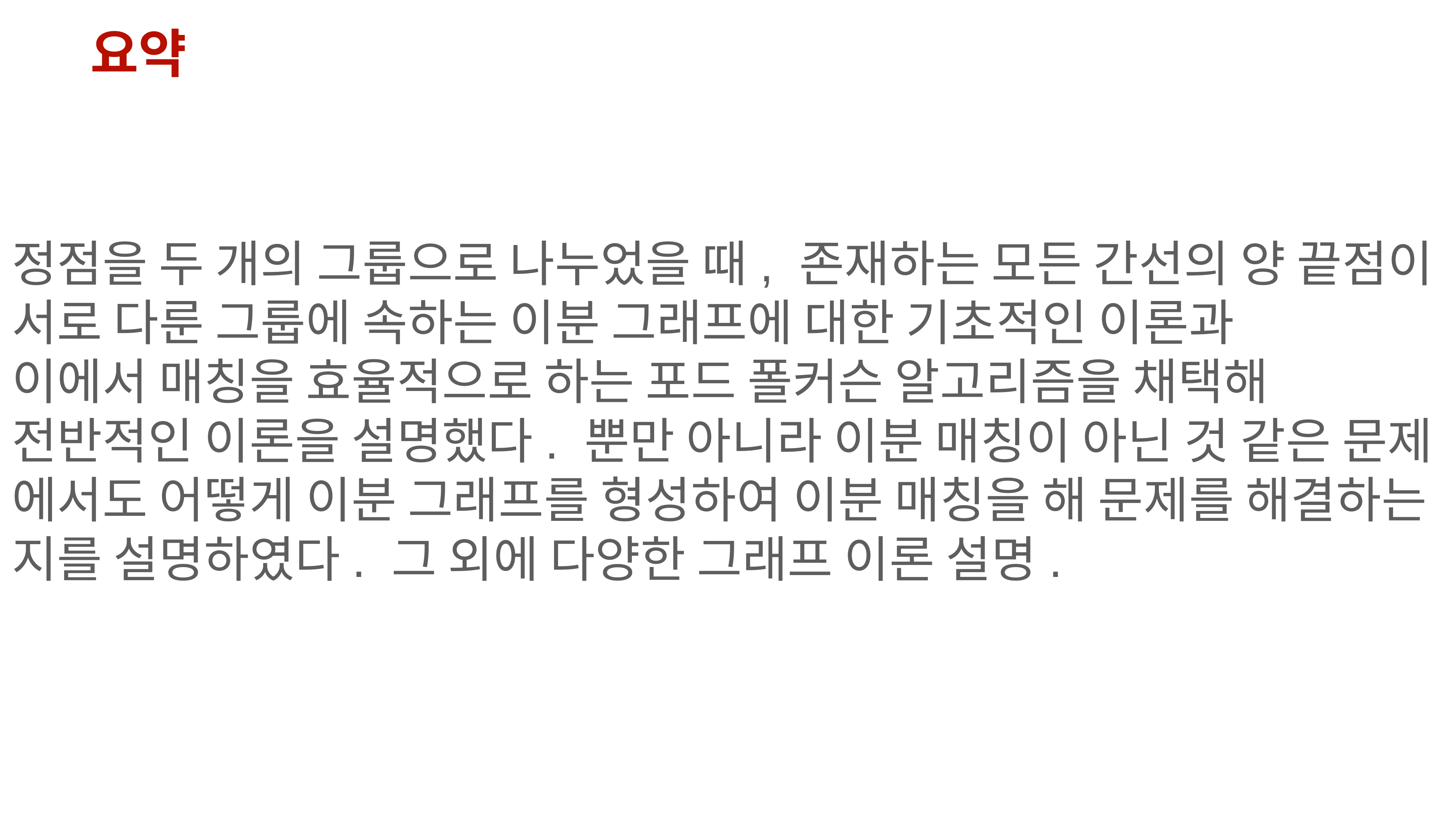

요약
정점을 두 개의 그룹으로 나누었을 때, 존재하는 모든 간선의 양 끝점이
서로 다룬 그룹에 속하는 이분 그래프에 대한 기초적인 이론과
이에서 매칭을 효율적으로 하는 포드 폴커슨 알고리즘을 채택해
전반적인 이론을 설명했다. 뿐만 아니라 이분 매칭이 아닌 것 같은 문제
에서도 어떻게 이분 그래프를 형성하여 이분 매칭을 해 문제를 해결하는
지를 설명하였다. 그 외에 다양한 그래프 이론 설명.